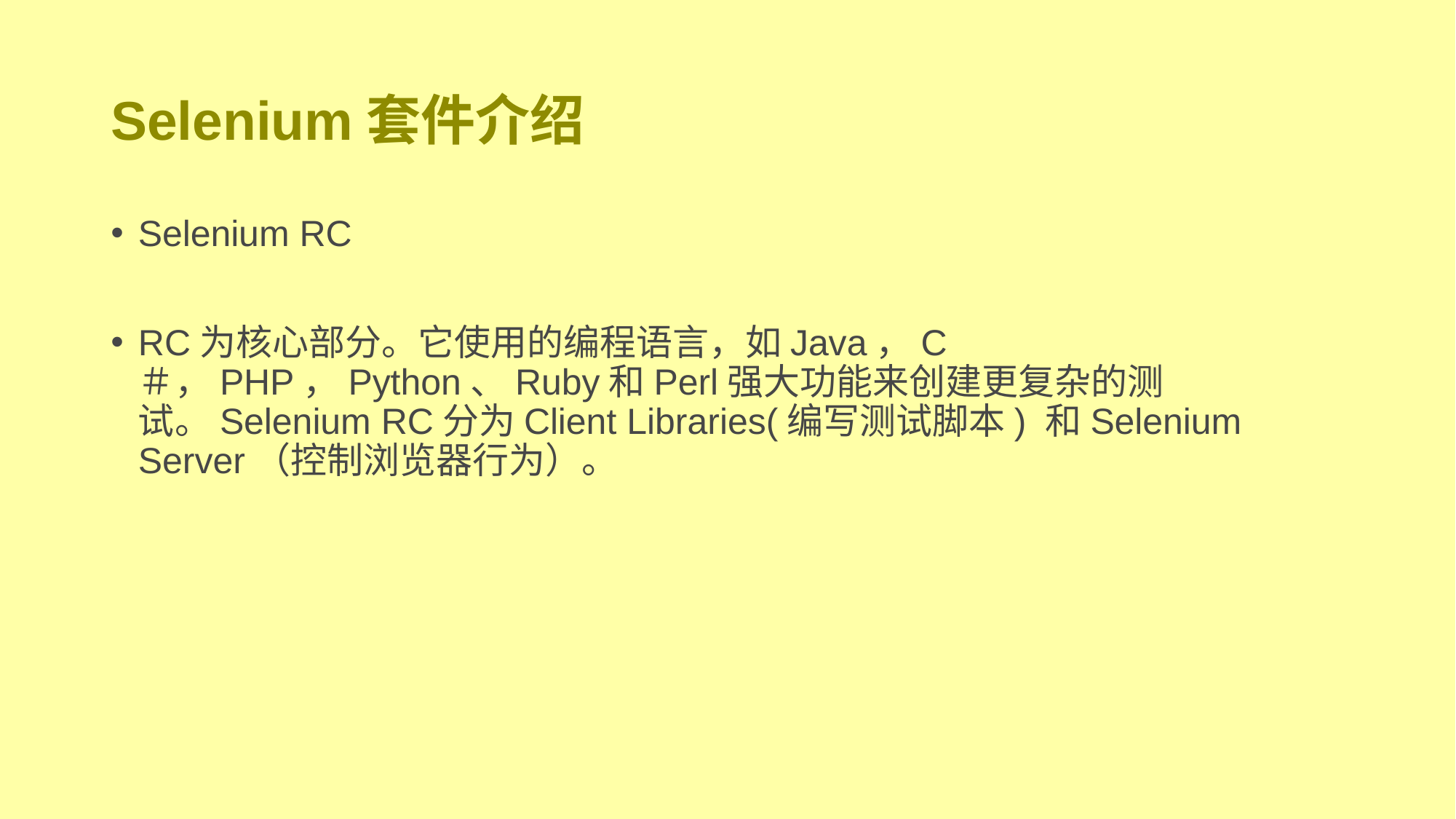

Selenium套件介绍
Selenium RC

RC为核心部分。它使用的编程语言，如Java，C＃，PHP，Python、Ruby和Perl强大功能来创建更复杂的测试。Selenium RC分为Client Libraries(编写测试脚本) 和Selenium Server（控制浏览器行为）。